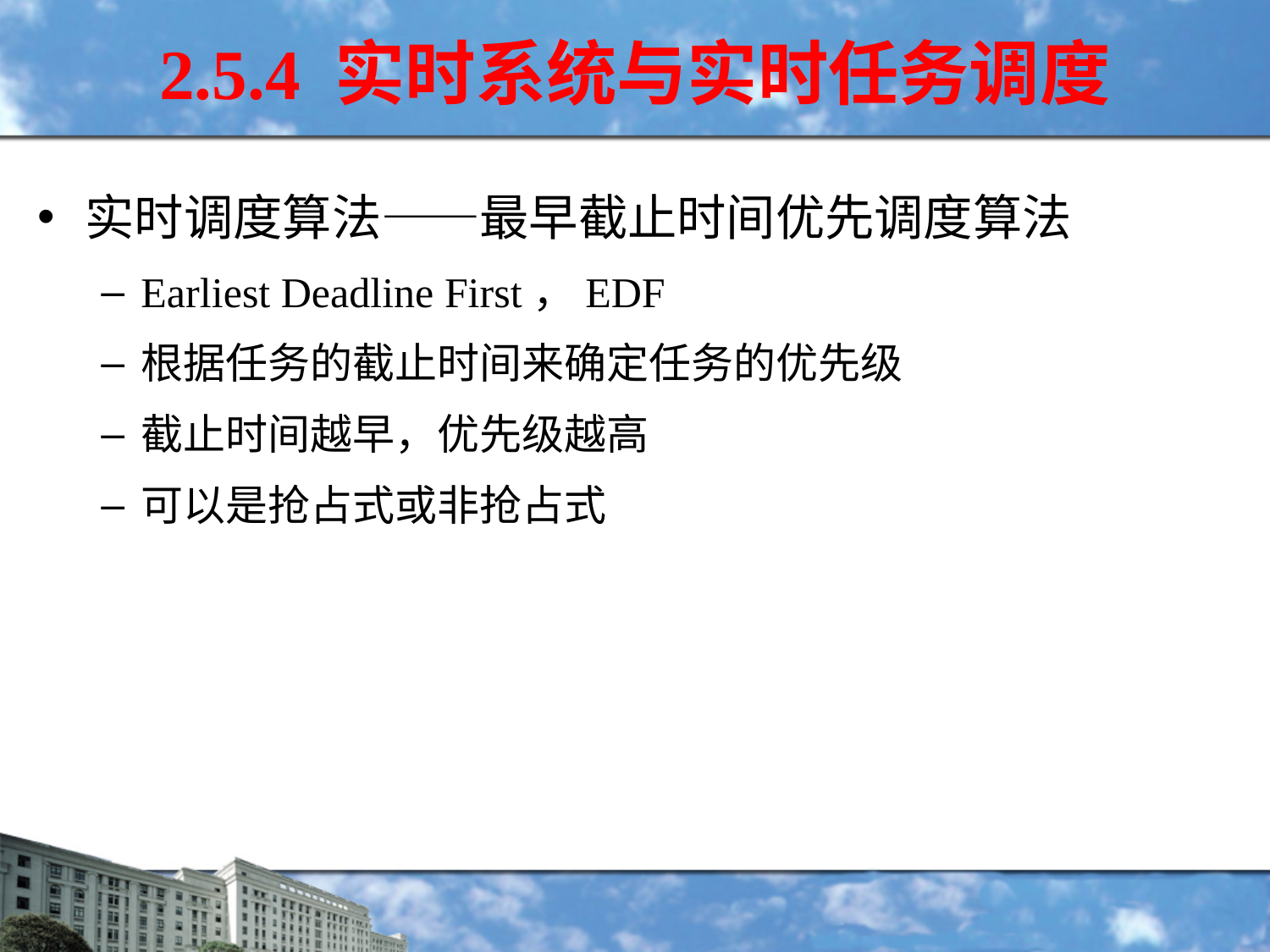

2.5.4 实时系统与实时任务调度
实时调度算法——最早截止时间优先调度算法
Earliest Deadline First，EDF
根据任务的截止时间来确定任务的优先级
截止时间越早，优先级越高
可以是抢占式或非抢占式